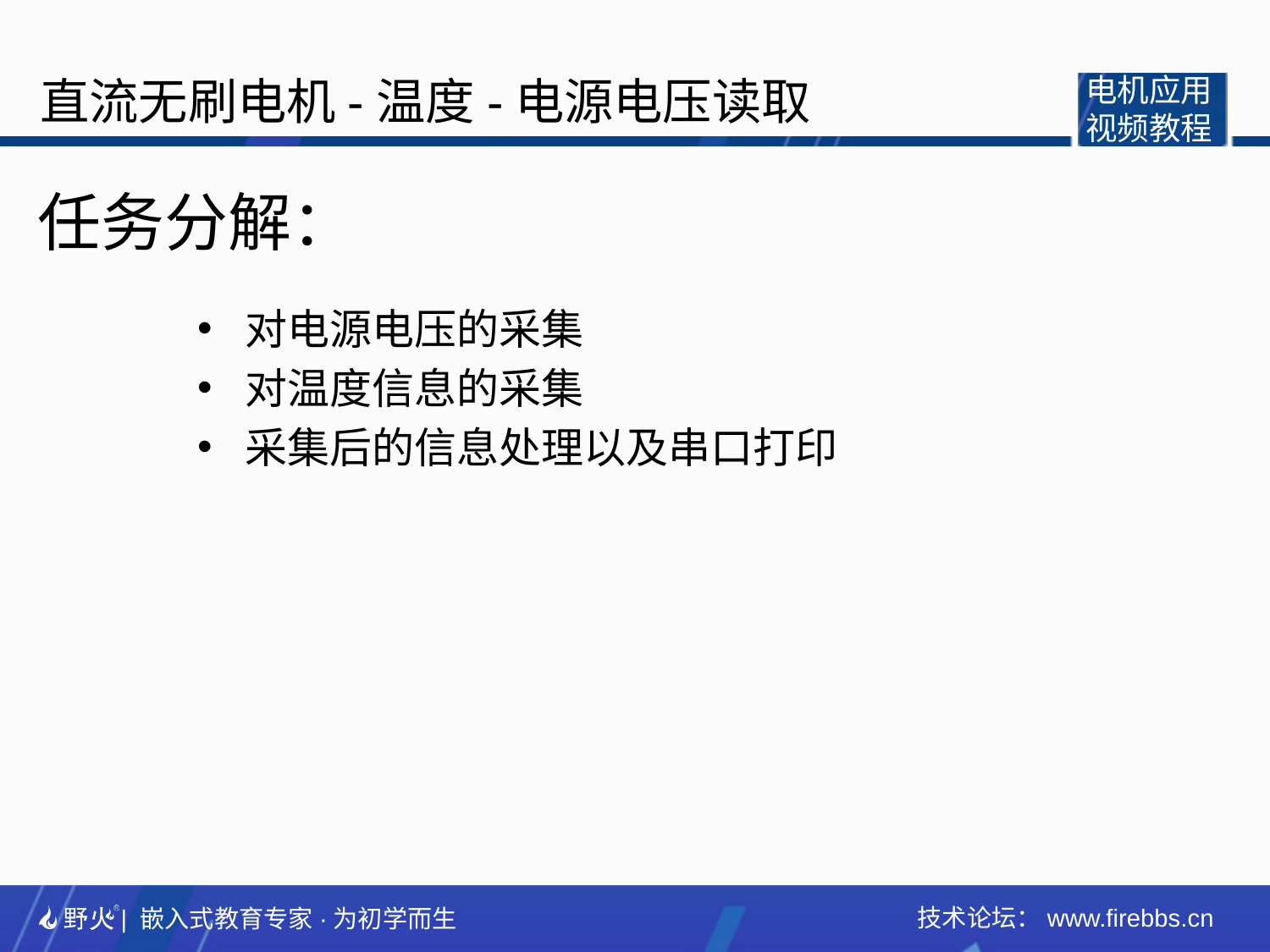

直流无刷电机-温度-电源电压读取
电机应用
视频教程
任务分解：
对电源电压的采集
对温度信息的采集
采集后的信息处理以及串口打印